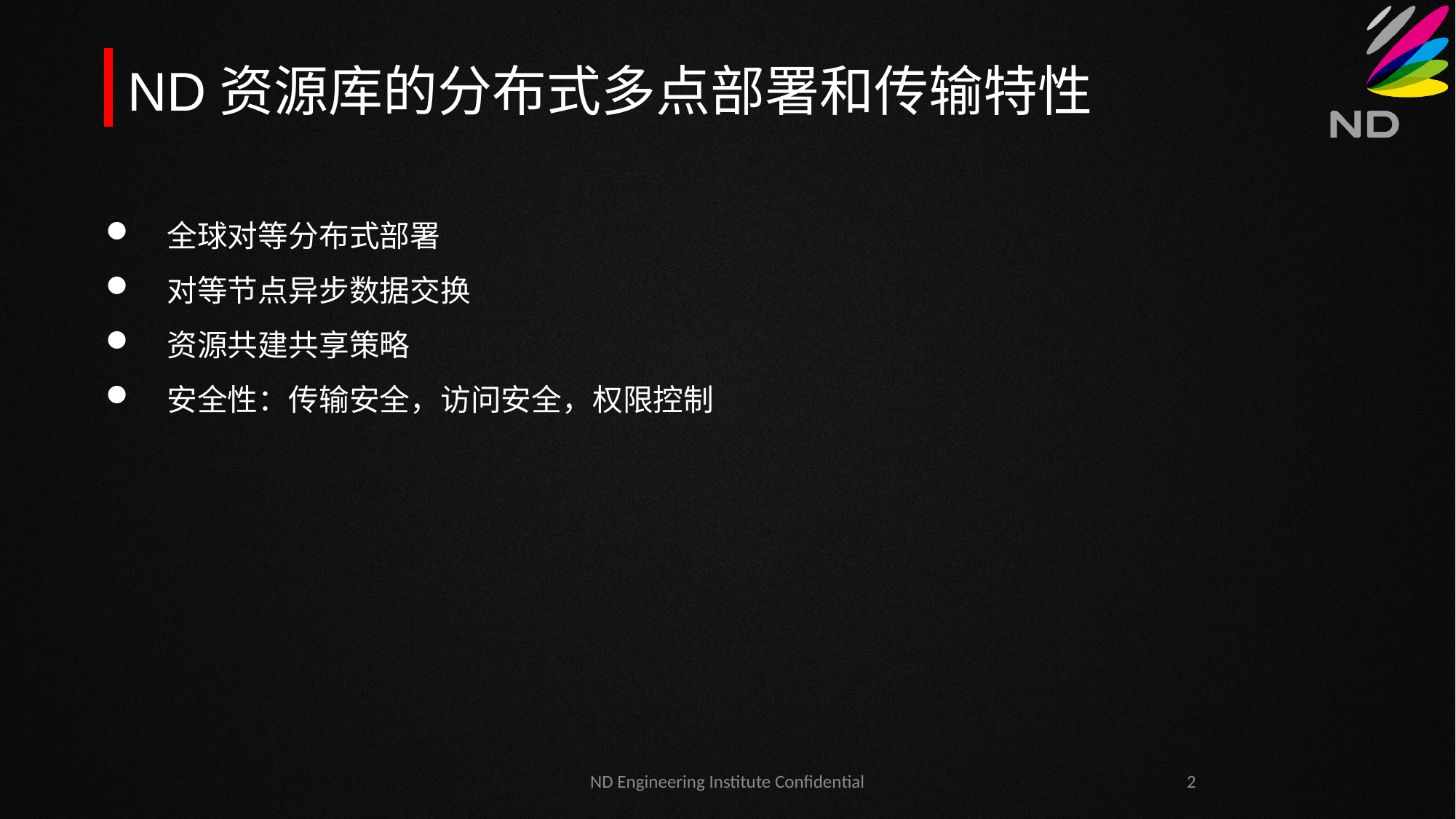

ND资源库的分布式多点部署和传输特性
全球对等分布式部署
对等节点异步数据交换
资源共建共享策略
安全性：传输安全，访问安全，权限控制
ND Engineering Institute Confidential
2